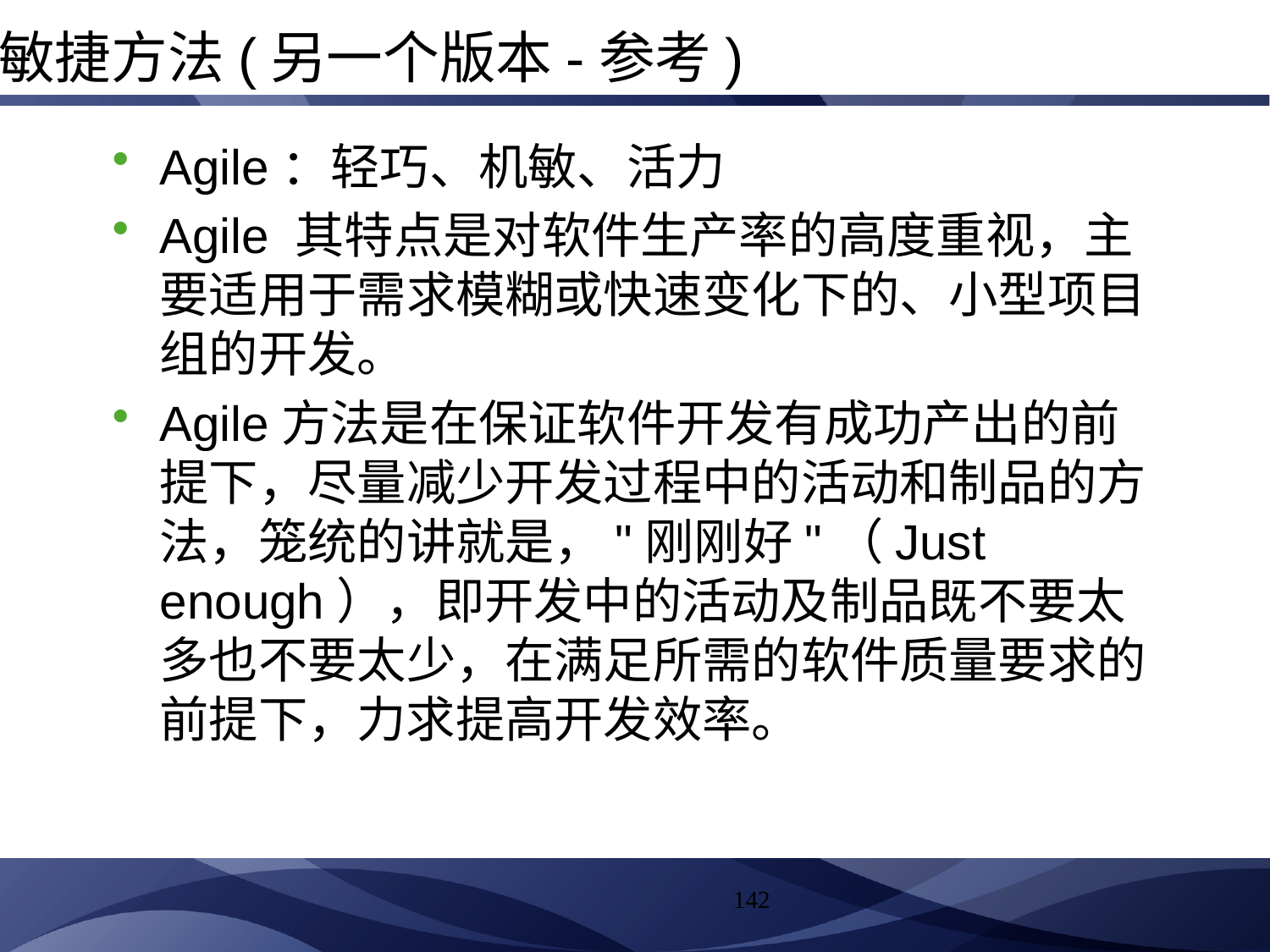

敏捷方法(另一个版本-参考)
Agile：轻巧、机敏、活力
Agile 其特点是对软件生产率的高度重视，主要适用于需求模糊或快速变化下的、小型项目组的开发。
Agile方法是在保证软件开发有成功产出的前提下，尽量减少开发过程中的活动和制品的方法，笼统的讲就是，"刚刚好"（Just enough），即开发中的活动及制品既不要太多也不要太少，在满足所需的软件质量要求的前提下，力求提高开发效率。
142